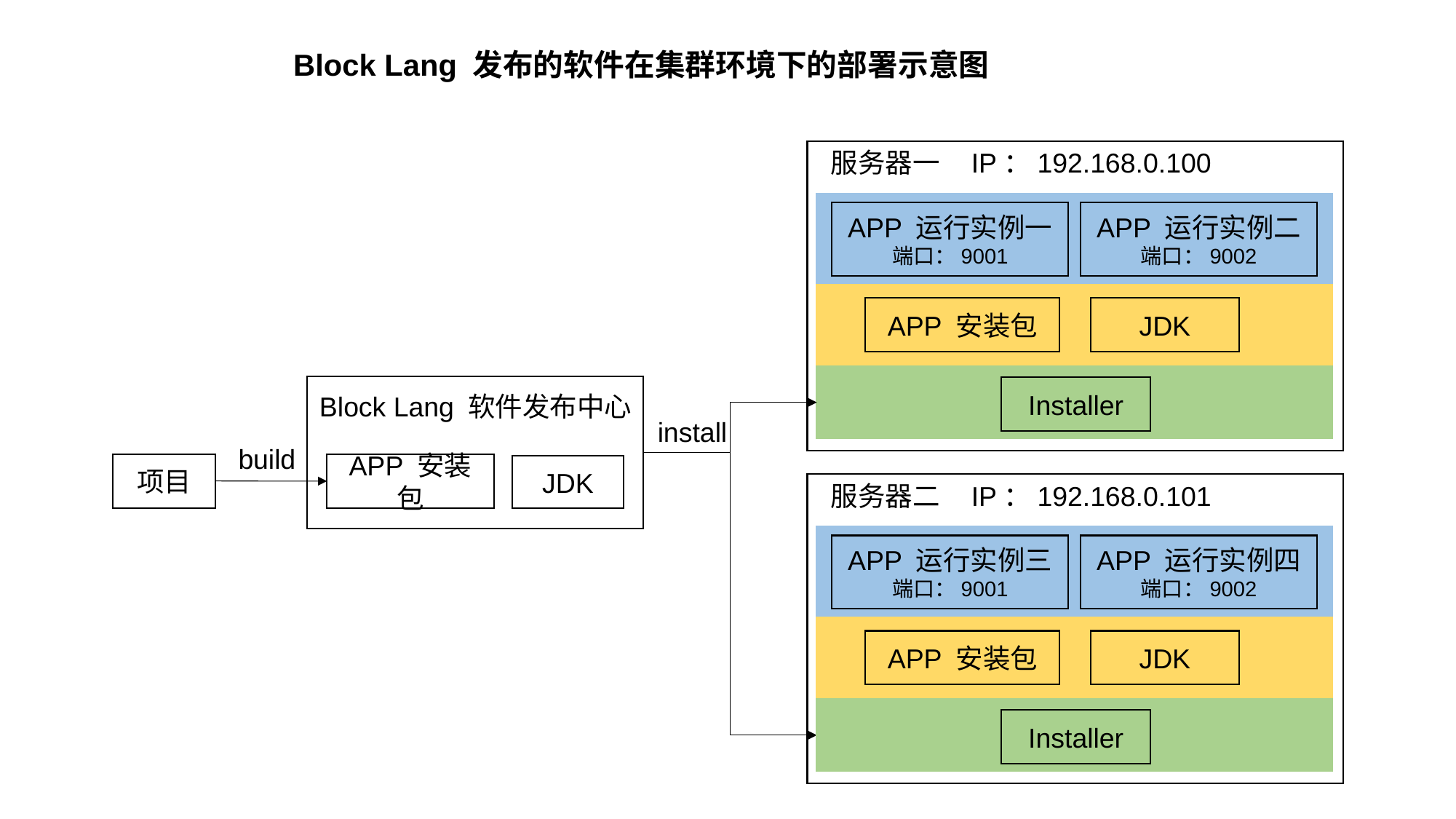

Block Lang 发布的软件在集群环境下的部署示意图
服务器一    IP：192.168.0.100

APP 运行实例一
端口：9001
APP 运行实例二
端口：9002

APP 安装包
JDK

Installer
Block Lang 软件发布中心
install
build
项目
APP 安装包
JDK
服务器二    IP：192.168.0.101

APP 运行实例三
端口：9001
APP 运行实例四
端口：9002

APP 安装包
JDK

Installer